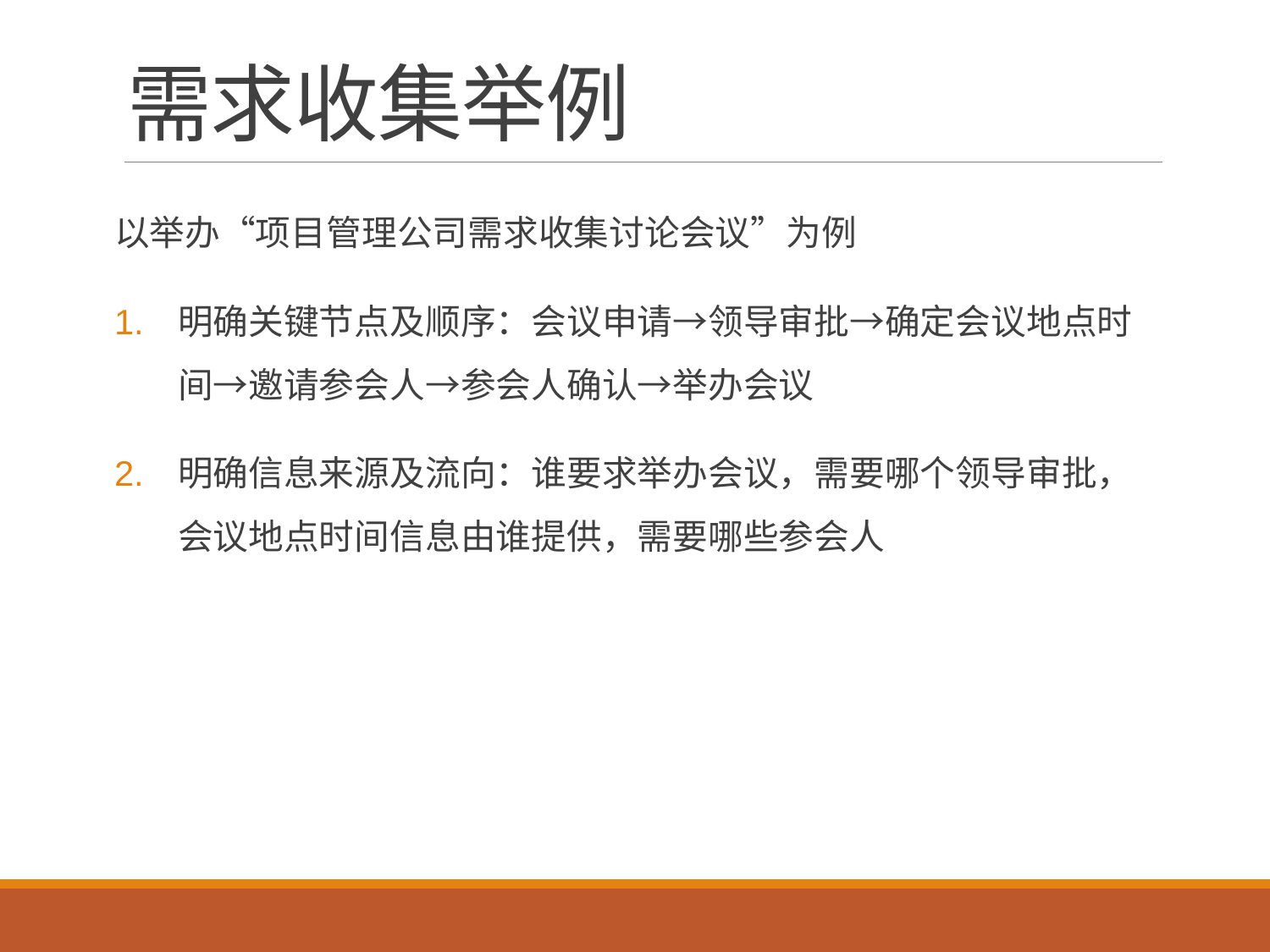

# 需求收集举例
以举办“项目管理公司需求收集讨论会议”为例
明确关键节点及顺序：会议申请→领导审批→确定会议地点时间→邀请参会人→参会人确认→举办会议
明确信息来源及流向：谁要求举办会议，需要哪个领导审批，会议地点时间信息由谁提供，需要哪些参会人